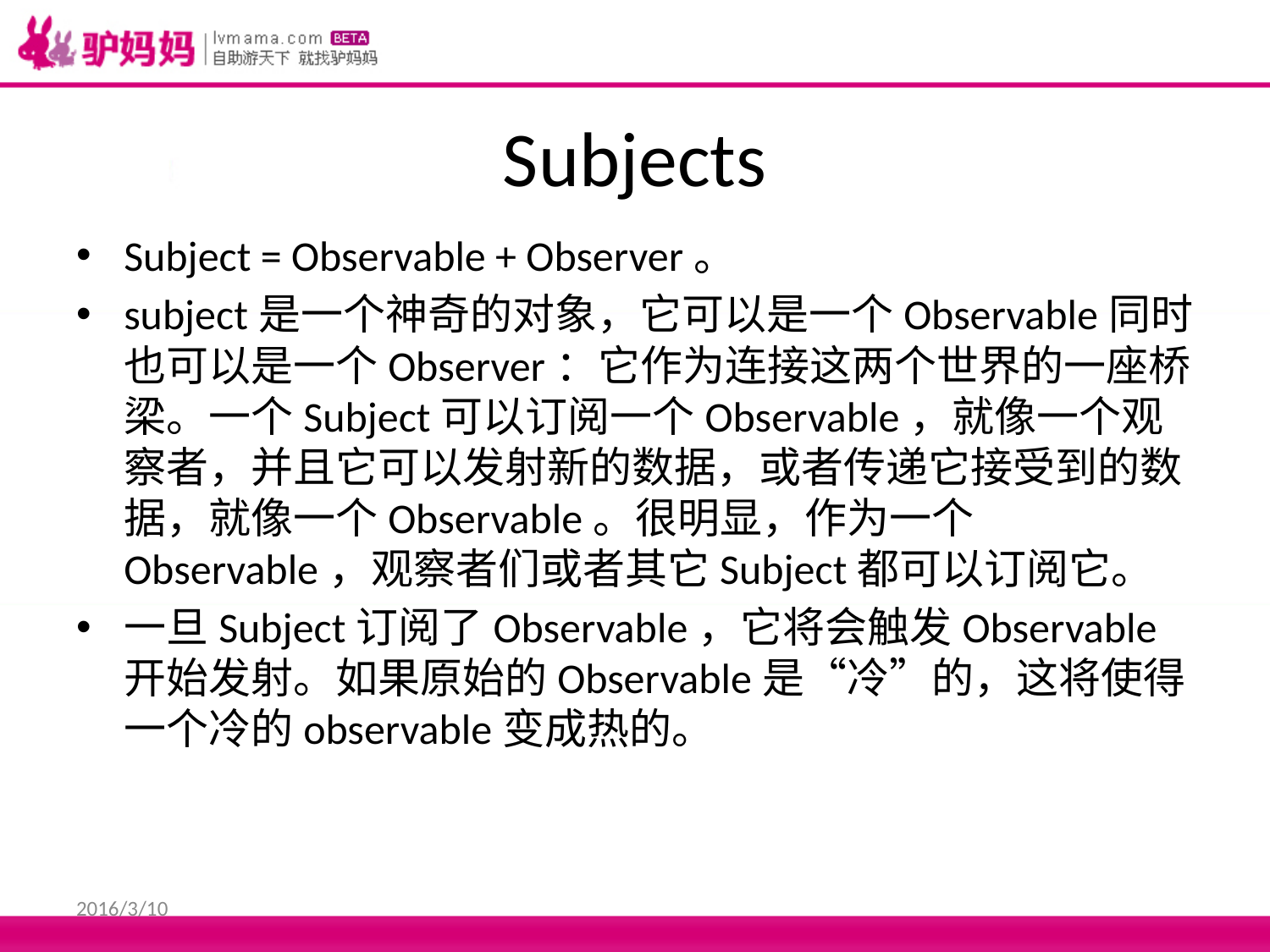

# Subjects
Subject = Observable + Observer。
subject是一个神奇的对象，它可以是一个Observable同时也可以是一个Observer：它作为连接这两个世界的一座桥梁。一个Subject可以订阅一个Observable，就像一个观察者，并且它可以发射新的数据，或者传递它接受到的数据，就像一个Observable。很明显，作为一个Observable，观察者们或者其它Subject都可以订阅它。
一旦Subject订阅了Observable，它将会触发Observable开始发射。如果原始的Observable是“冷”的，这将使得一个冷的observable变成热的。
2016/3/10